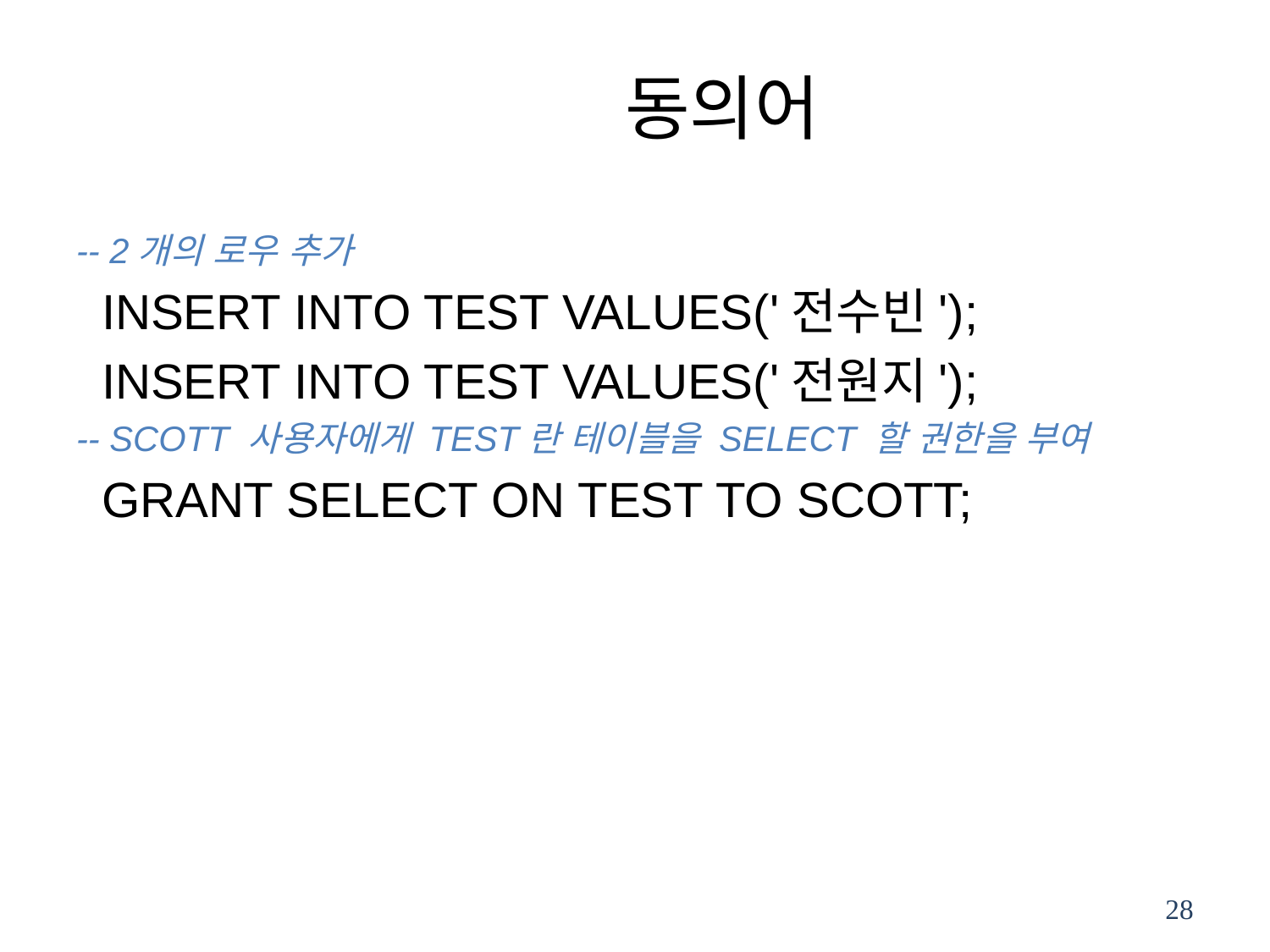

# 동의어
-- 2개의 로우 추가
INSERT INTO TEST VALUES('전수빈');
INSERT INTO TEST VALUES('전원지');
-- SCOTT 사용자에게 TEST란 테이블을 SELECT 할 권한을 부여
GRANT SELECT ON TEST TO SCOTT;

28